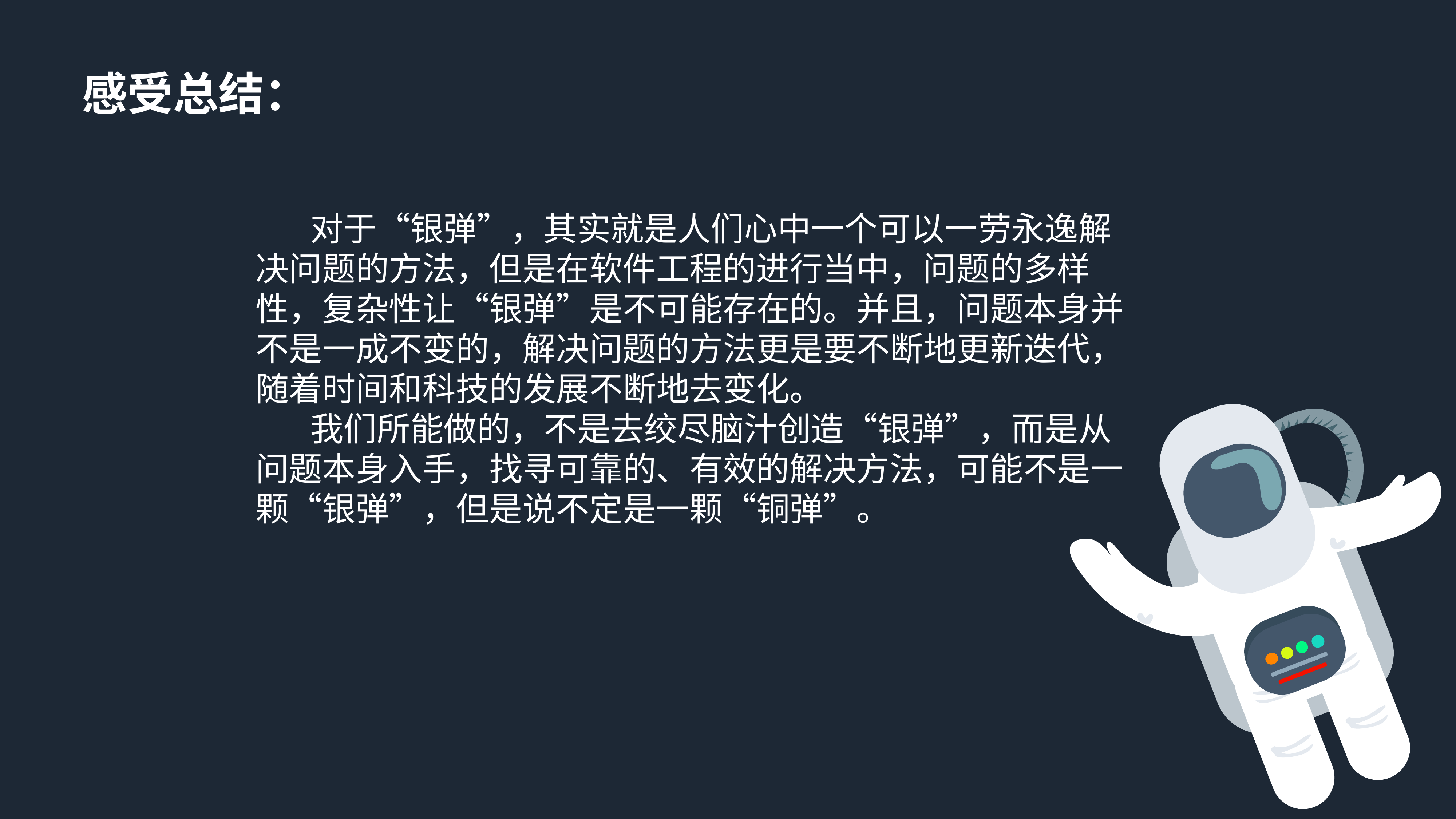

感受总结：
	对于“银弹”，其实就是人们心中一个可以一劳永逸解决问题的方法，但是在软件工程的进行当中，问题的多样性，复杂性让“银弹”是不可能存在的。并且，问题本身并不是一成不变的，解决问题的方法更是要不断地更新迭代，随着时间和科技的发展不断地去变化。
	我们所能做的，不是去绞尽脑汁创造“银弹”，而是从问题本身入手，找寻可靠的、有效的解决方法，可能不是一颗“银弹”，但是说不定是一颗“铜弹”。